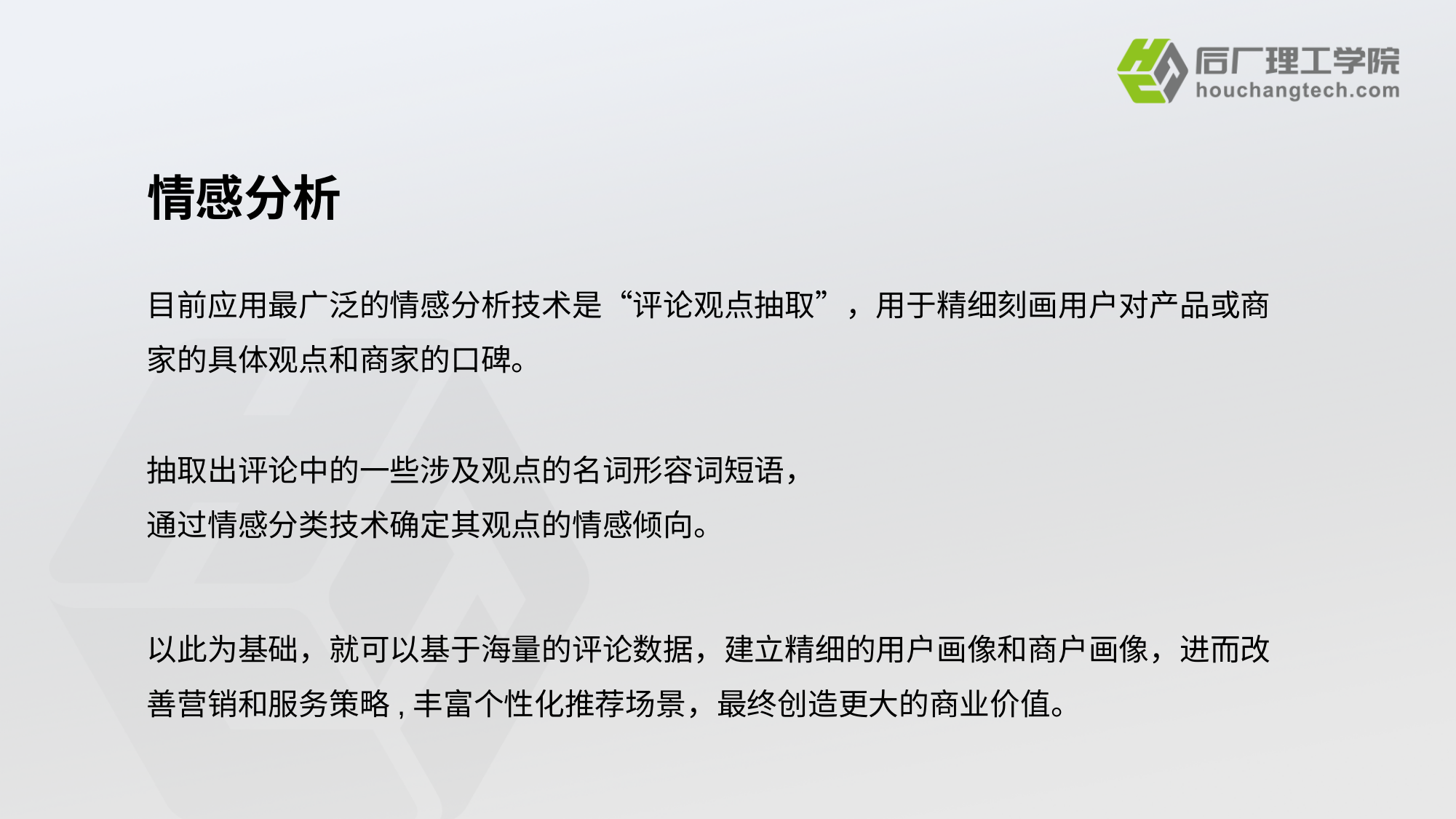

情感分析
目前应用最广泛的情感分析技术是“评论观点抽取”，用于精细刻画用户对产品或商家的具体观点和商家的口碑。
抽取出评论中的一些涉及观点的名词形容词短语，
通过情感分类技术确定其观点的情感倾向。
以此为基础，就可以基于海量的评论数据，建立精细的用户画像和商户画像，进而改善营销和服务策略,丰富个性化推荐场景，最终创造更大的商业价值。